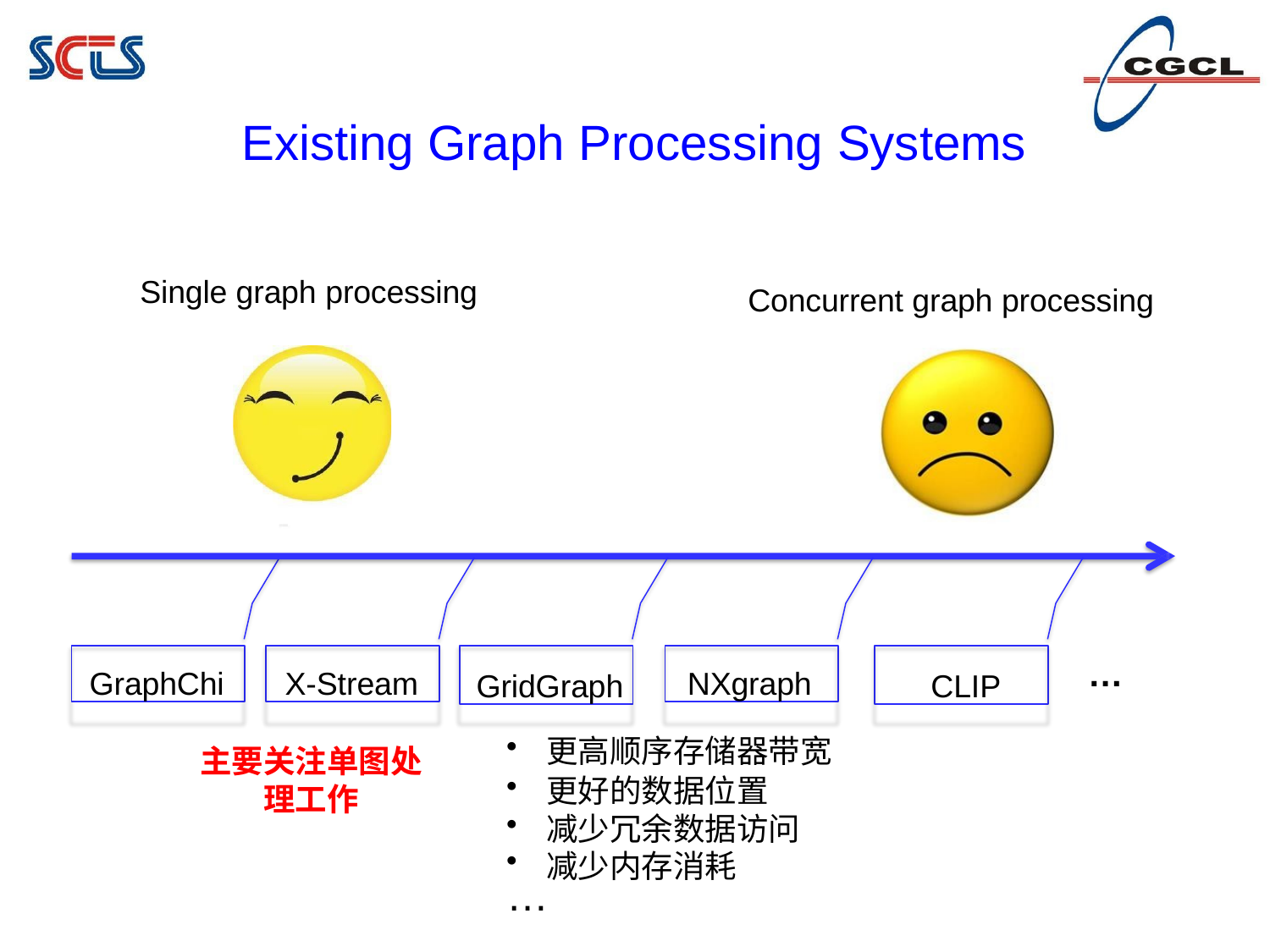

# Existing Graph Processing Systems
Single graph processing
Concurrent graph processing

GraphChi
X-Stream
GridGraph
NXgraph
CLIP
…
更高顺序存储器带宽
更好的数据位置
减少冗余数据访问
主要关注单图处理工作
减少内存消耗
…